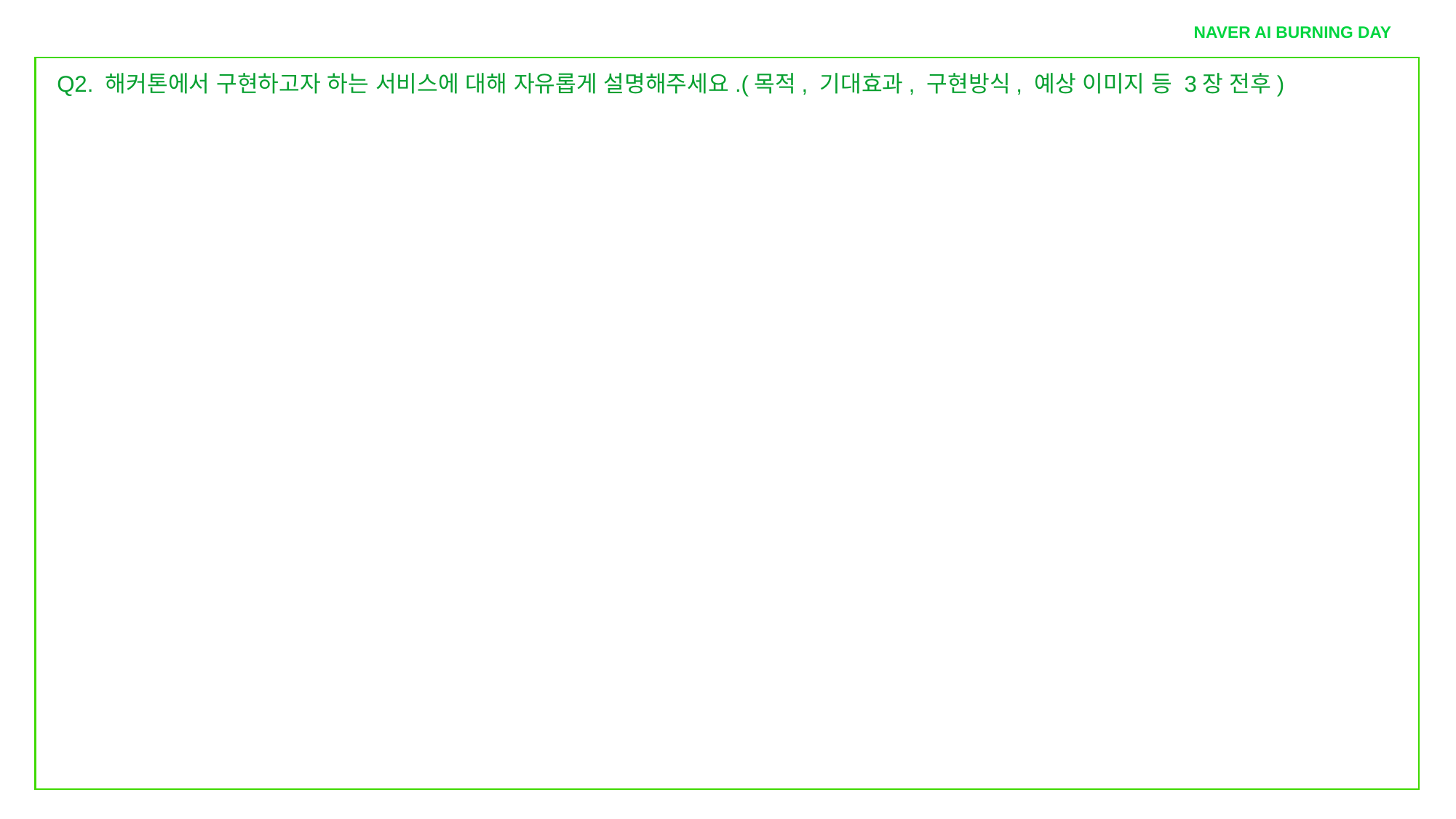

NAVER AI BURNING DAY

Q2. 해커톤에서 구현하고자 하는 서비스에 대해 자유롭게 설명해주세요.(목적, 기대효과, 구현방식, 예상 이미지 등 3장 전후)